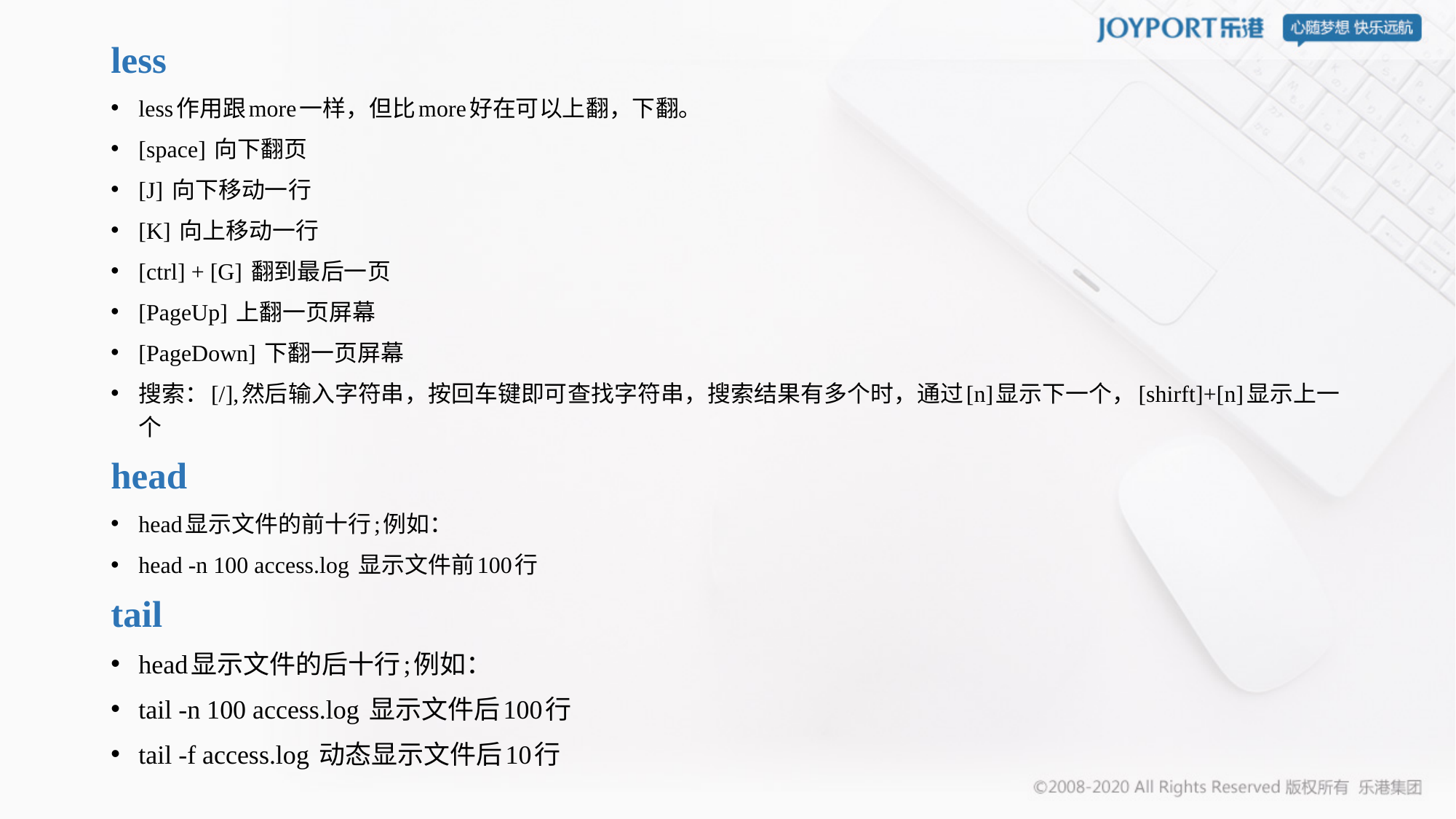

less
less作用跟more一样，但比more好在可以上翻，下翻。
[space] 向下翻页
[J] 向下移动一行
[K] 向上移动一行
[ctrl] + [G] 翻到最后一页
[PageUp] 上翻一页屏幕
[PageDown] 下翻一页屏幕
搜索：[/],然后输入字符串，按回车键即可查找字符串，搜索结果有多个时，通过[n]显示下一个，[shirft]+[n]显示上一个
head
head显示文件的前十行;例如：
head -n 100 access.log 显示文件前100行
tail
head显示文件的后十行;例如：
tail -n 100 access.log 显示文件后100行
tail -f access.log 动态显示文件后10行